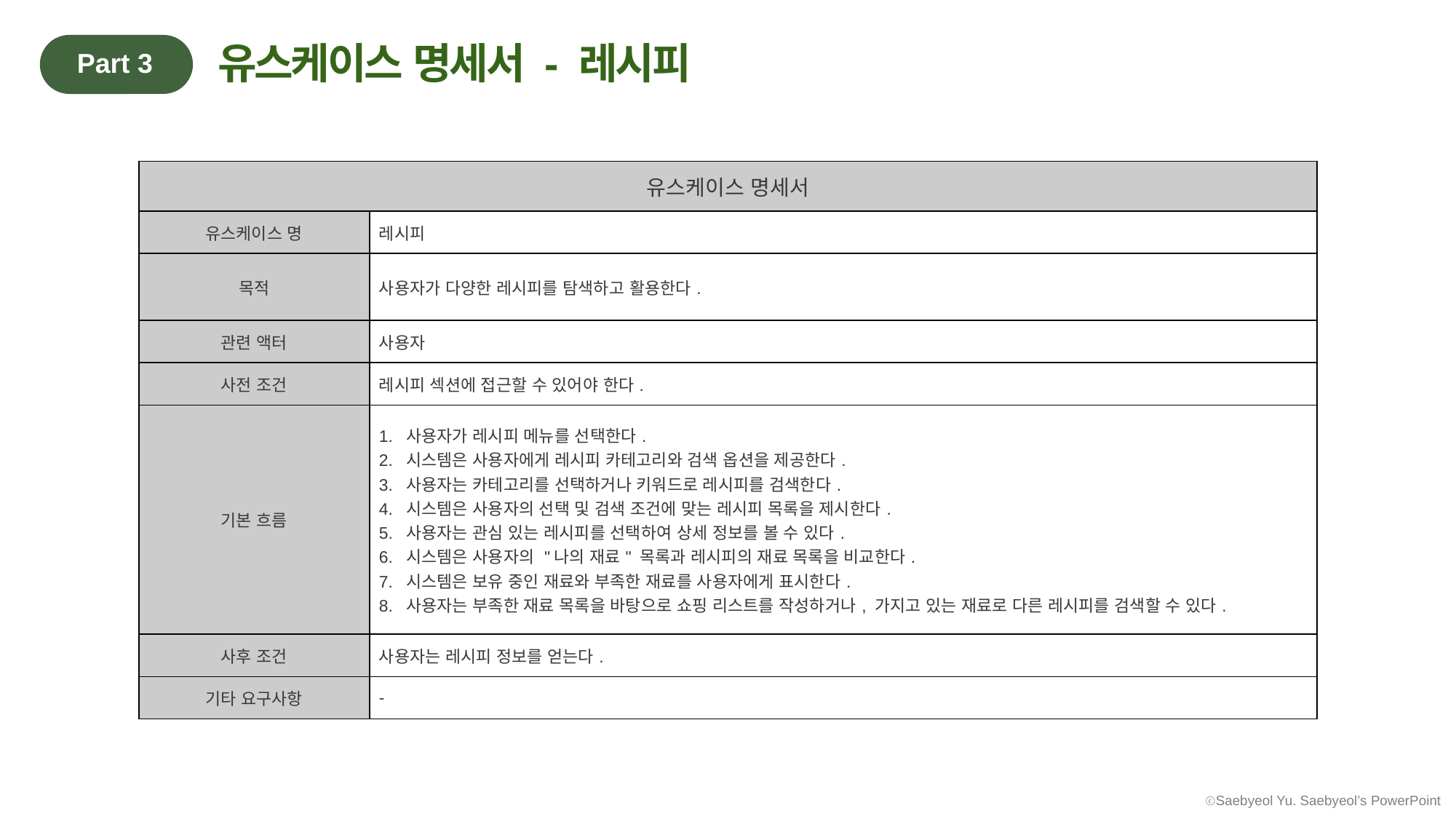

유스케이스 명세서 - 레시피

Part 3
| 유스케이스 명세서 |  |
| --- | --- |
| 유스케이스 명 | 레시피 |
| 목적 | 사용자가 다양한 레시피를 탐색하고 활용한다. |
| 관련 액터 | 사용자 |
| 사전 조건 | 레시피 섹션에 접근할 수 있어야 한다. |
| 기본 흐름 | 사용자가 레시피 메뉴를 선택한다. 시스템은 사용자에게 레시피 카테고리와 검색 옵션을 제공한다. 사용자는 카테고리를 선택하거나 키워드로 레시피를 검색한다. 시스템은 사용자의 선택 및 검색 조건에 맞는 레시피 목록을 제시한다. 사용자는 관심 있는 레시피를 선택하여 상세 정보를 볼 수 있다. 시스템은 사용자의 "나의 재료" 목록과 레시피의 재료 목록을 비교한다. 시스템은 보유 중인 재료와 부족한 재료를 사용자에게 표시한다. 사용자는 부족한 재료 목록을 바탕으로 쇼핑 리스트를 작성하거나, 가지고 있는 재료로 다른 레시피를 검색할 수 있다. |
| 사후 조건 | 사용자는 레시피 정보를 얻는다. |
| 기타 요구사항 | - |